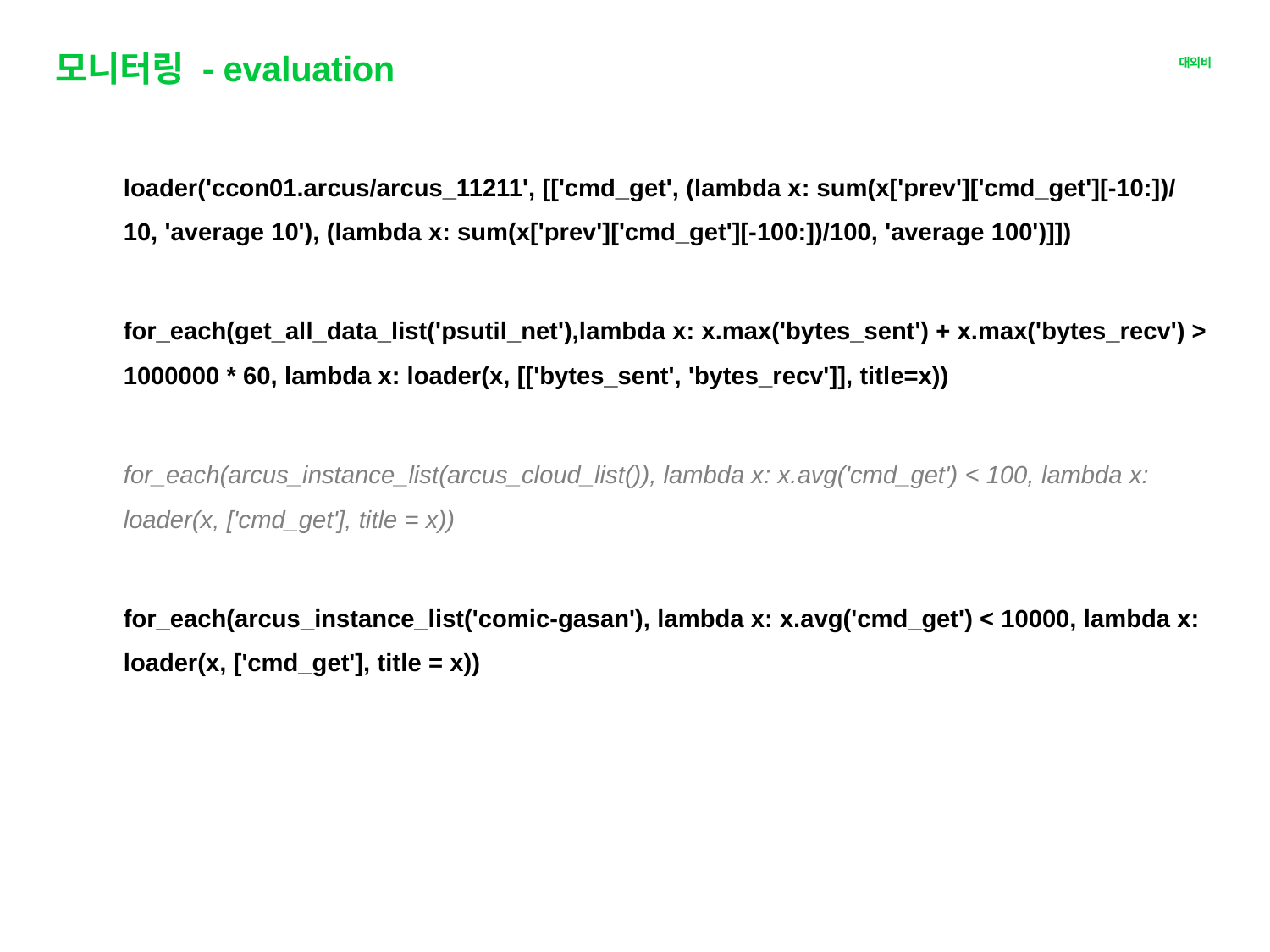

# 모니터링 - evaluation
loader('ccon01.arcus/arcus_11211', [['cmd_get', (lambda x: sum(x['prev']['cmd_get'][-10:])/10, 'average 10'), (lambda x: sum(x['prev']['cmd_get'][-100:])/100, 'average 100')]])

for_each(get_all_data_list('psutil_net'),lambda x: x.max('bytes_sent') + x.max('bytes_recv') > 1000000 * 60, lambda x: loader(x, [['bytes_sent', 'bytes_recv']], title=x))

for_each(arcus_instance_list(arcus_cloud_list()), lambda x: x.avg('cmd_get') < 100, lambda x: loader(x, ['cmd_get'], title = x))

for_each(arcus_instance_list('comic-gasan'), lambda x: x.avg('cmd_get') < 10000, lambda x: loader(x, ['cmd_get'], title = x))